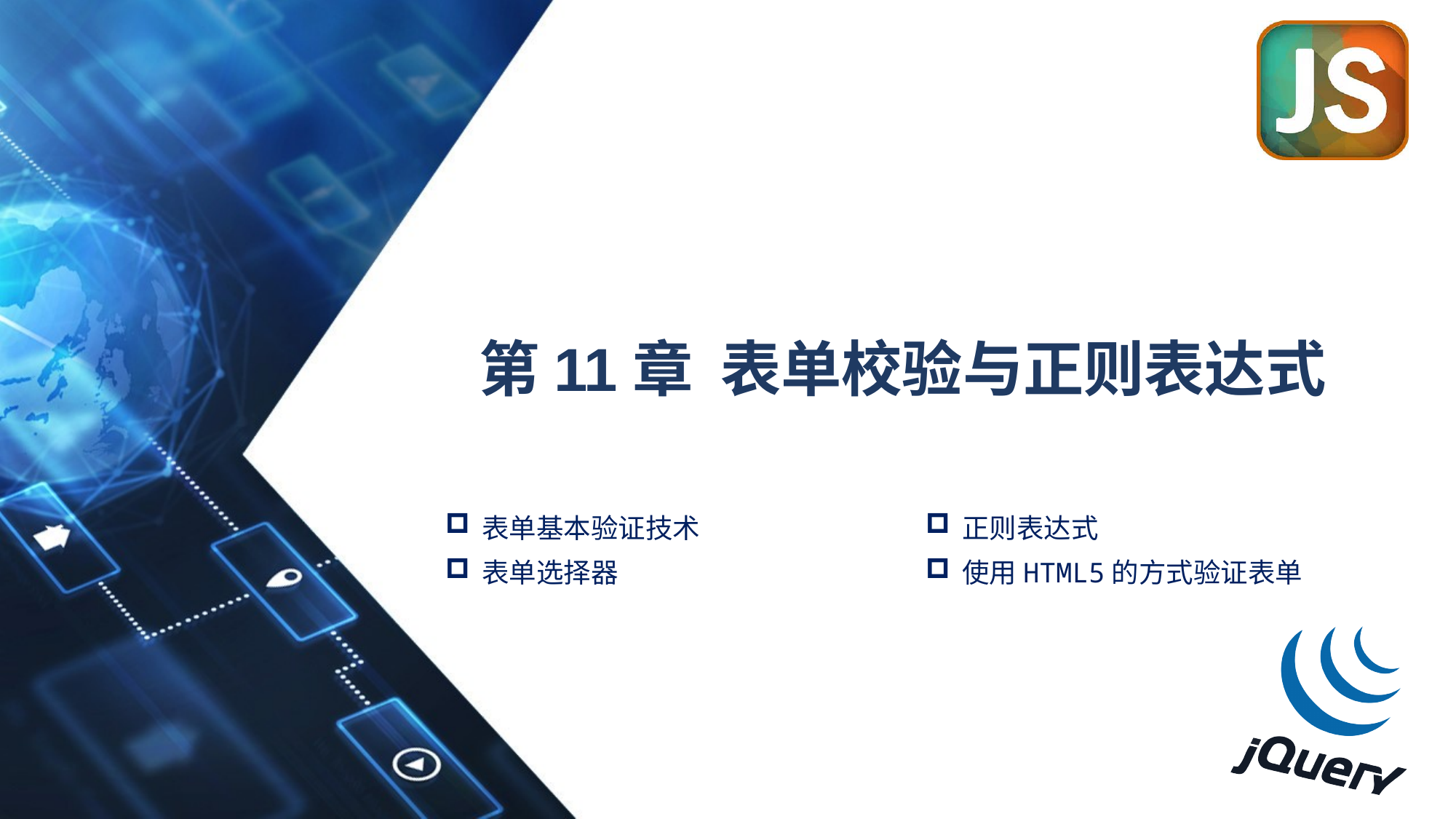

# 第11章  表单校验与正则表达式
表单基本验证技术
表单选择器
正则表达式
使用HTML5的方式验证表单